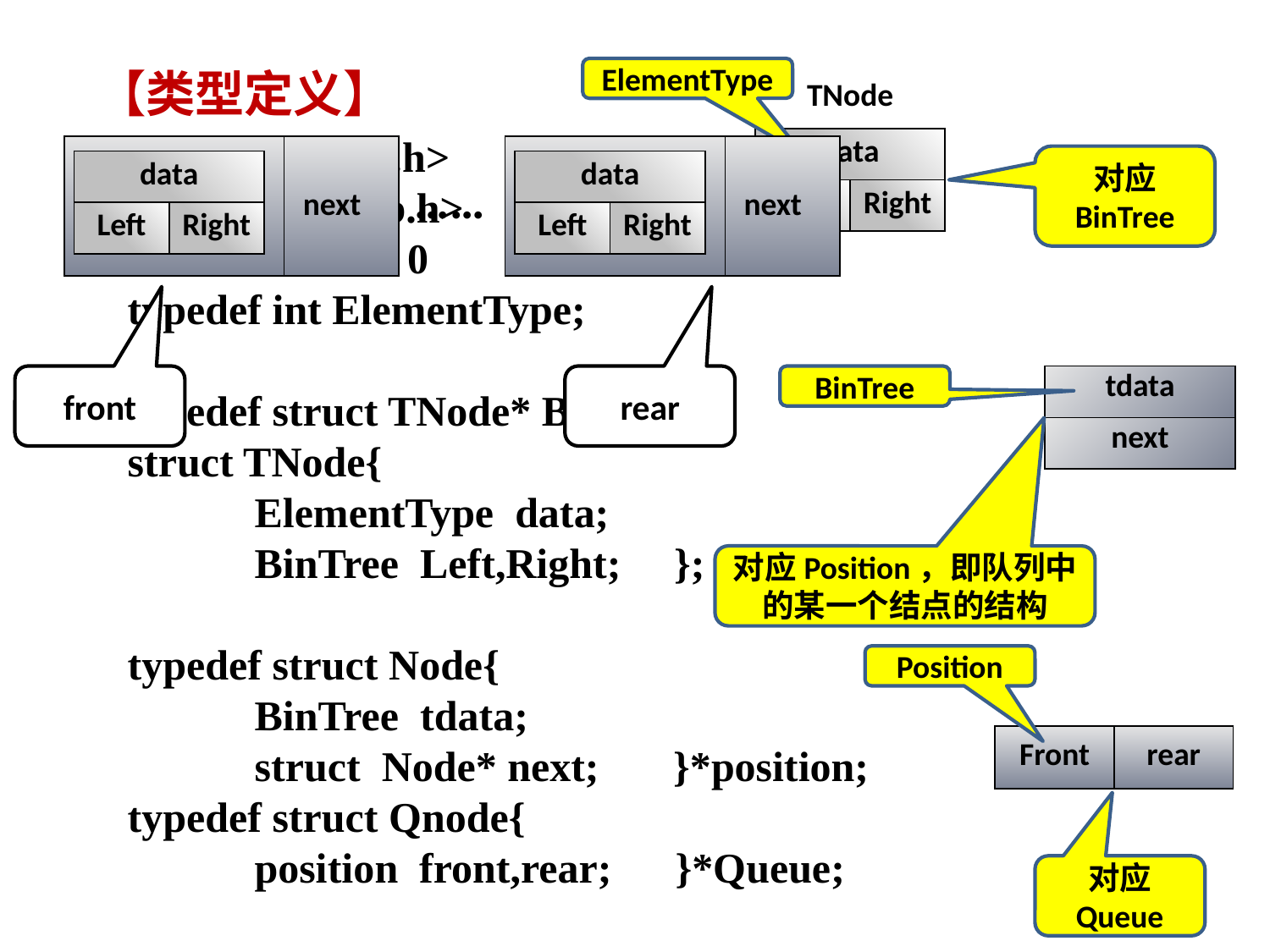

【类型定义】
ElementType
TNode
#include<stdio.h>
#include<stdlib.h>
#define NoInfo 0
typedef int ElementType;

typedef struct TNode* BinTree;
struct TNode{
	ElementType  data;
	BinTree  Left,Right;     };

typedef struct Node{
	BinTree  tdata;
	struct  Node* next;       }*position;
typedef struct Qnode{
	position  front,rear;      }*Queue;
| data |  |
| --- | --- |
| Left | Right |
| next |
| --- |
| next |
| --- |
对应
BinTree
| data |  |
| --- | --- |
| Left | Right |
| data |  |
| --- | --- |
| Left | Right |
……
next
next
front
rear
BinTree
| tdata |
| --- |
| next |
对应Position，即队列中的某一个结点的结构
Position
| Front | rear |
| --- | --- |
对应
Queue